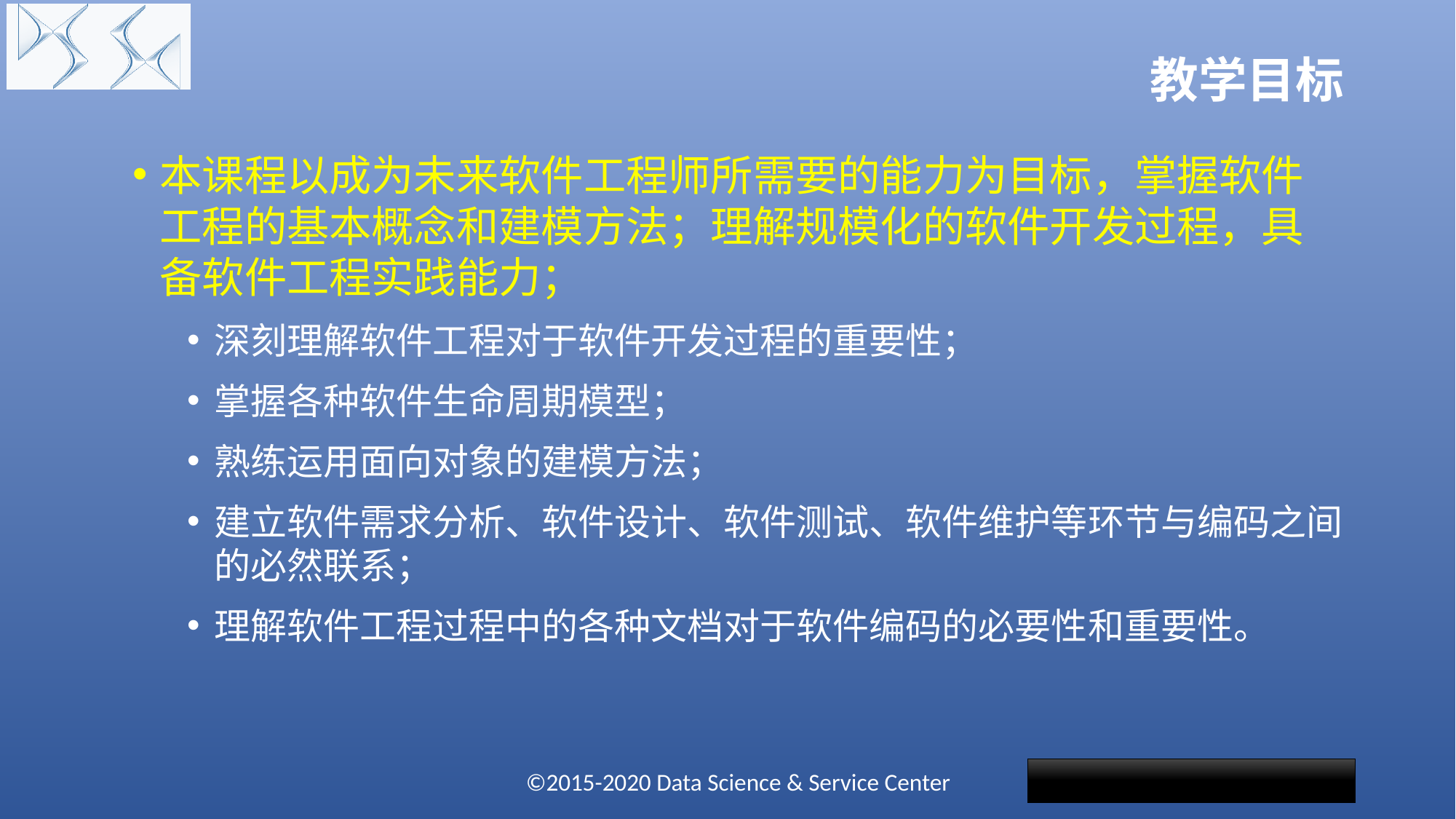

# 教学目标
本课程以成为未来软件工程师所需要的能力为目标，掌握软件工程的基本概念和建模方法；理解规模化的软件开发过程，具备软件工程实践能力；
深刻理解软件工程对于软件开发过程的重要性；
掌握各种软件生命周期模型；
熟练运用面向对象的建模方法；
建立软件需求分析、软件设计、软件测试、软件维护等环节与编码之间的必然联系；
理解软件工程过程中的各种文档对于软件编码的必要性和重要性。

©2015-2020 Data Science & Service Center
2